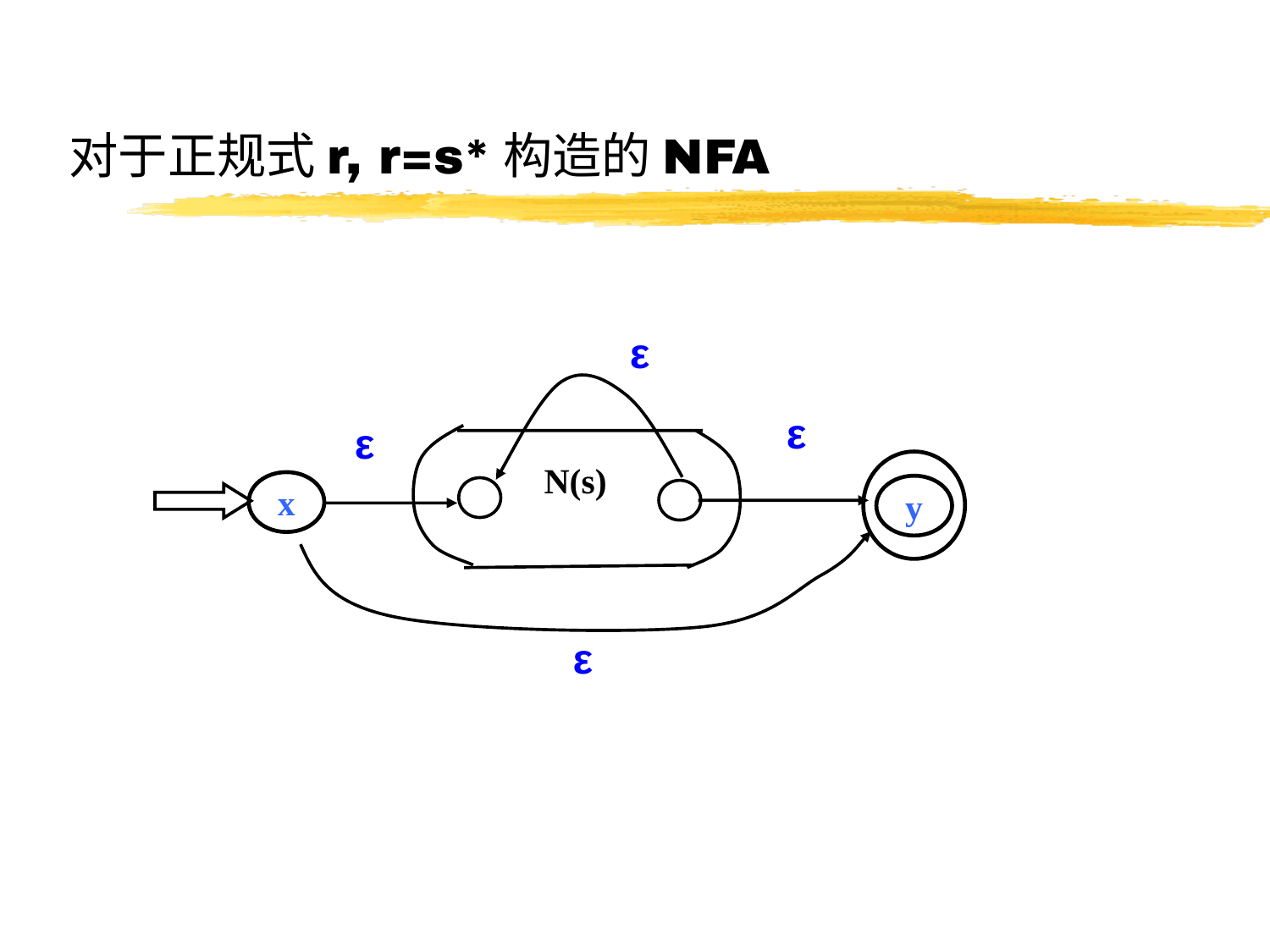

# 对于正规式r, r=s*构造的NFA
ε

ε
ε

y
N(s)
x

ε